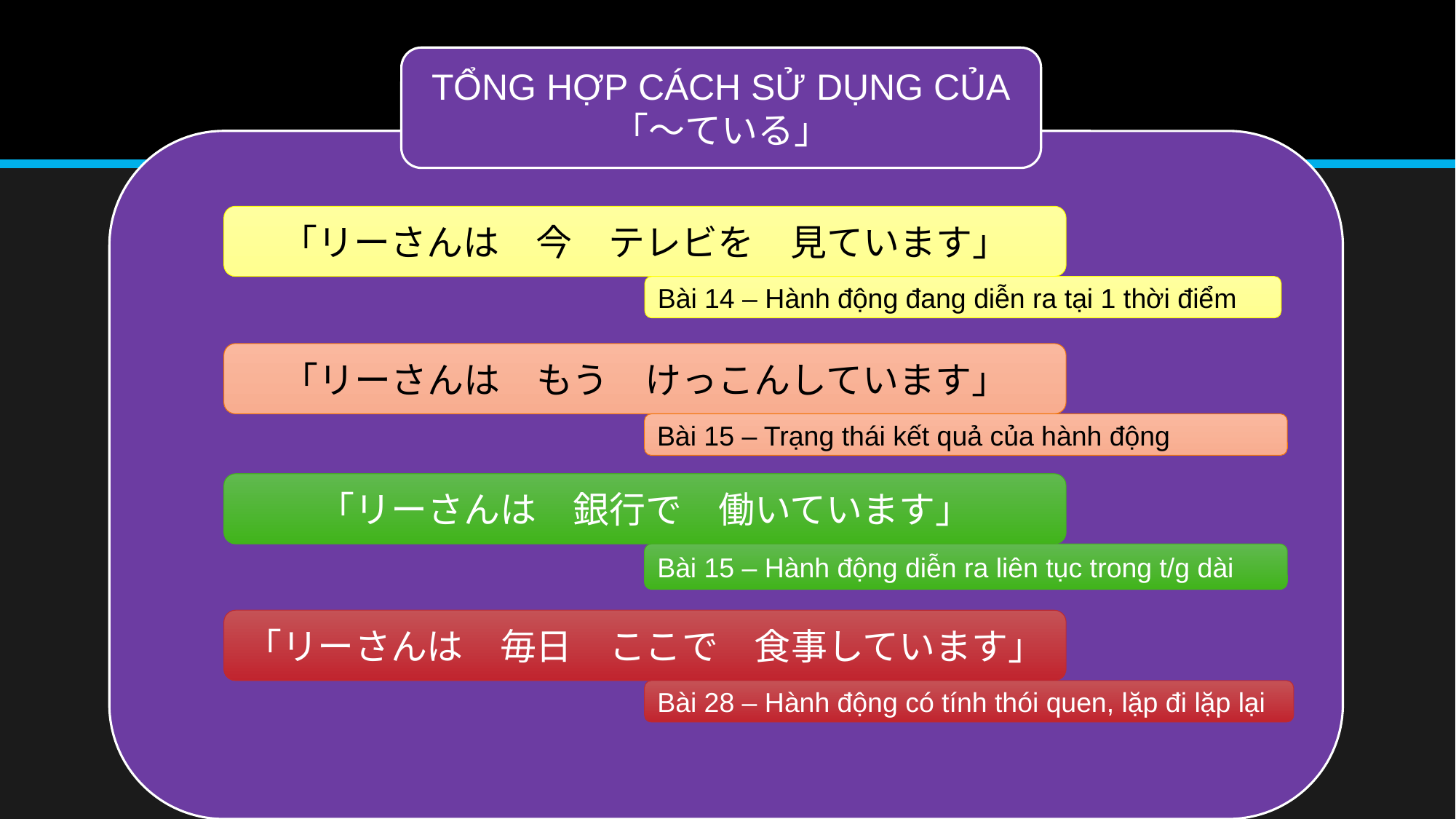

TỔNG HỢP CÁCH SỬ DỤNG CỦA
「～ている」

「リーさんは　今　テレビを　見ています」
Bài 14 – Hành động đang diễn ra tại 1 thời điểm
「リーさんは　もう　けっこんしています」
Bài 15 – Trạng thái kết quả của hành động
「リーさんは　銀行で　働いています」
Bài 15 – Hành động diễn ra liên tục trong t/g dài
「リーさんは　毎日　ここで　食事しています」
Bài 28 – Hành động có tính thói quen, lặp đi lặp lại